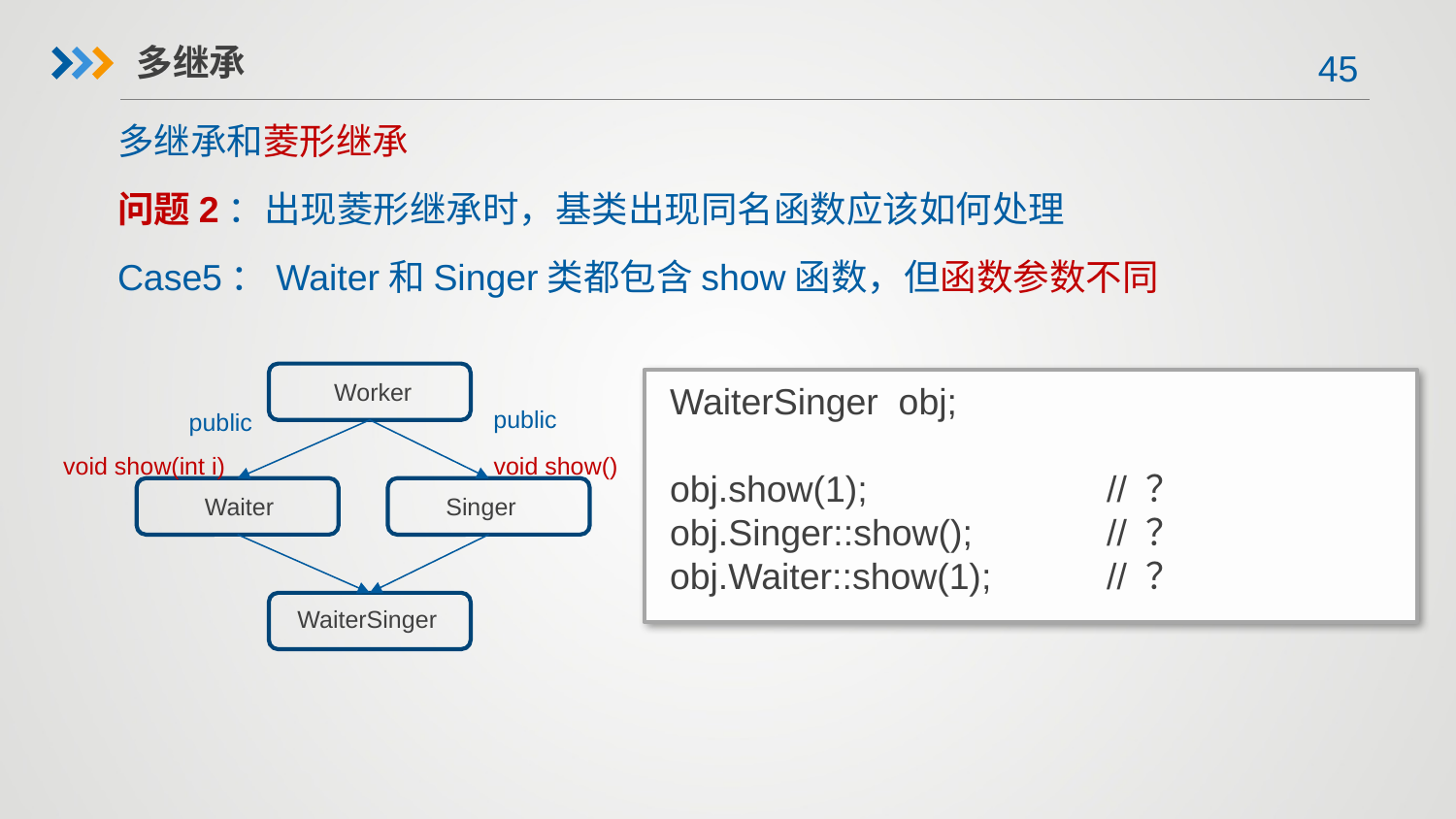

多继承
多继承和菱形继承
问题2：出现菱形继承时，基类出现同名函数应该如何处理
Case5：Waiter和Singer类都包含show函数，但函数参数不同

Worker

Waiter
Singer

WaiterSinger

WaiterSinger  obj;

obj.show(1);		// ？
obj.Singer::show();	// ？
obj.Waiter::show(1);	// ？
public
public
void show(int i)
void show()